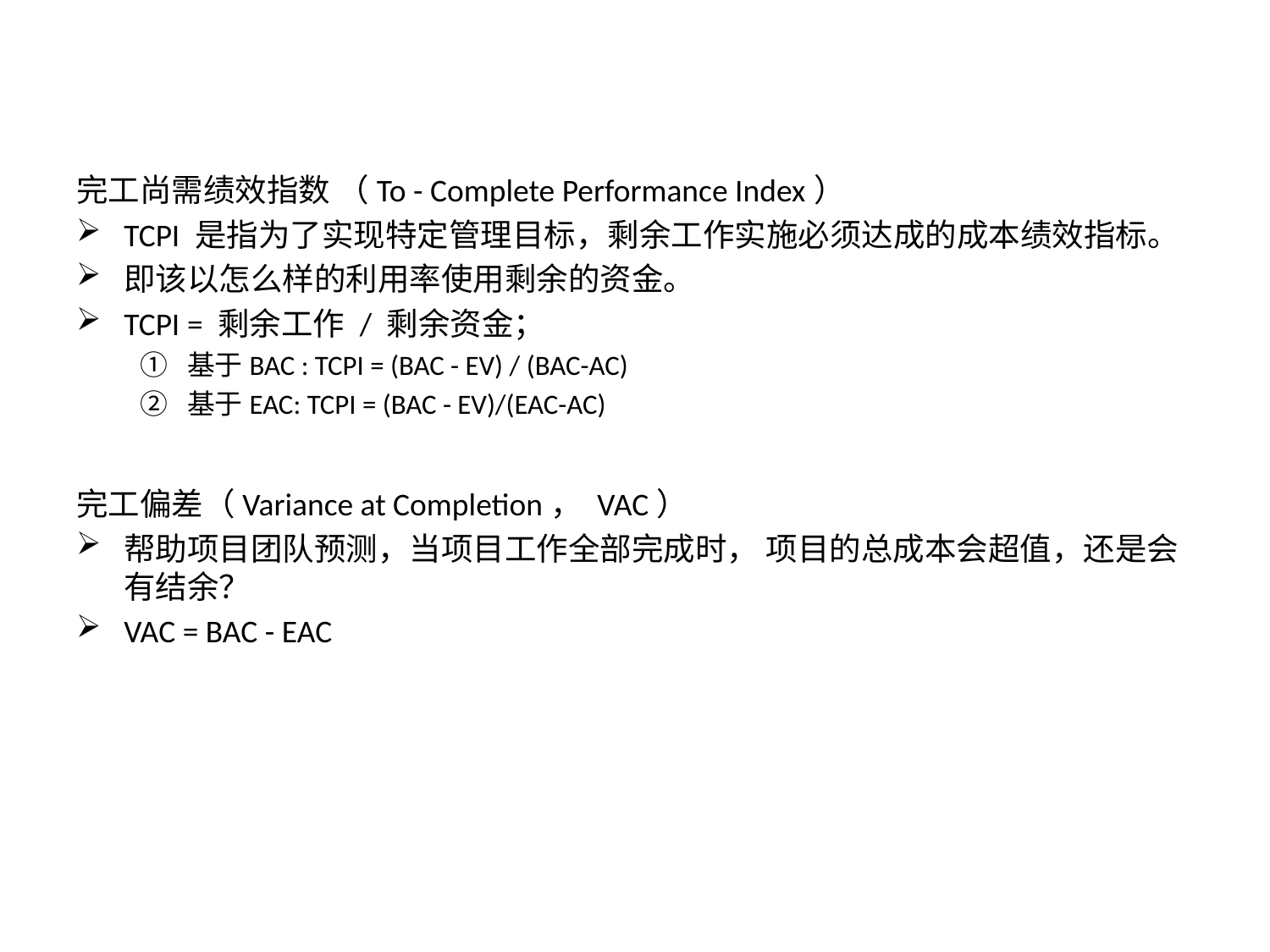

完工尚需绩效指数 （To - Complete Performance Index）
TCPI 是指为了实现特定管理目标，剩余工作实施必须达成的成本绩效指标。
即该以怎么样的利用率使用剩余的资金。
TCPI = 剩余工作 / 剩余资金；
基于BAC : TCPI = (BAC - EV) / (BAC-AC)
基于EAC: TCPI = (BAC - EV)/(EAC-AC)

完工偏差（Variance at Completion， VAC）
帮助项目团队预测，当项目工作全部完成时， 项目的总成本会超值，还是会有结余？
VAC = BAC - EAC